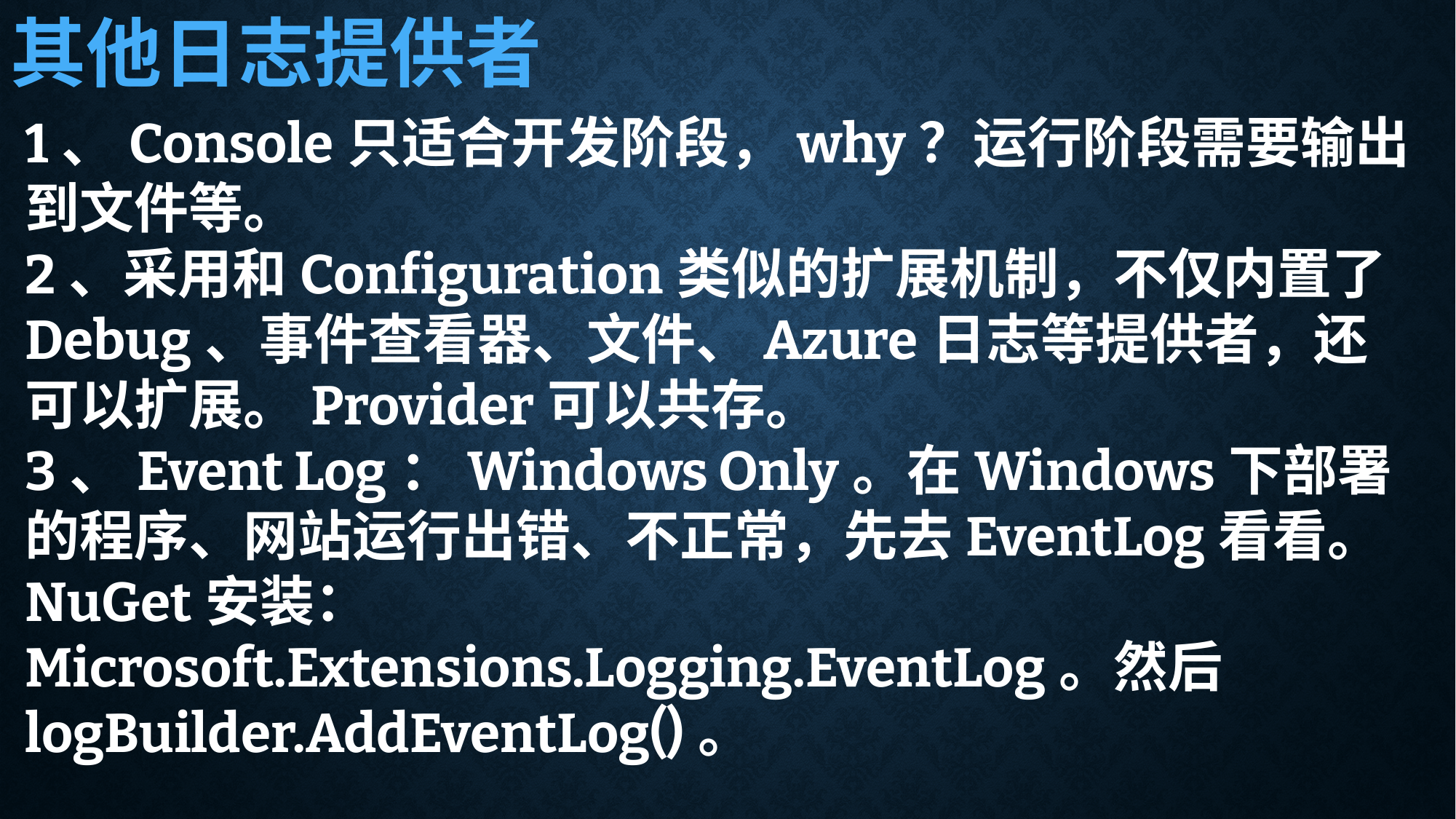

其他日志提供者
1、Console只适合开发阶段，why？运行阶段需要输出到文件等。
2、采用和Configuration类似的扩展机制，不仅内置了Debug、事件查看器、文件、Azure日志等提供者，还可以扩展。Provider可以共存。
3、Event Log：Windows Only。在Windows下部署的程序、网站运行出错、不正常，先去EventLog看看。NuGet安装：Microsoft.Extensions.Logging.EventLog。然后logBuilder.AddEventLog()。